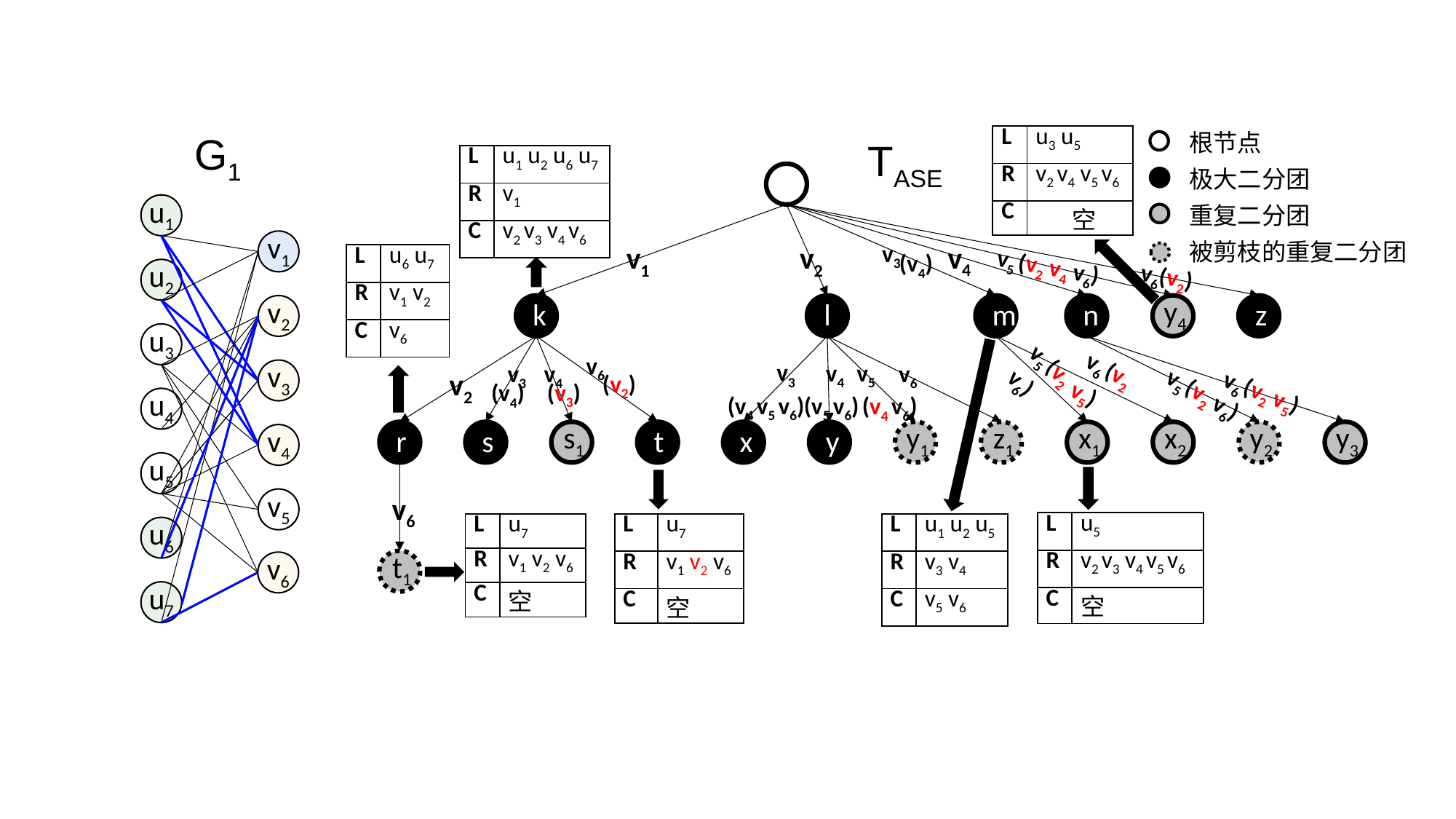

G1
|  | 根节点 |
| --- | --- |
|  | 极大二分团 |
|  | 重复二分团 |
|  | 被剪枝的重复二分团 |
| L | u3 u5 |
| --- | --- |
| R | v2 v4 v5 v6 |
| C | 空 |
TASE

| L | u1 u2 u6 u7 |
| --- | --- |
| R | v1 |
| C | v2 v3 v4 v6 |

u1

v1
v3
v4
v2
v1
(v4)

| L | u6 u7 |
| --- | --- |
| R | v1 v2 |
| C | v6 |
v5 (v2 v4 v6)
v6(v2)

u2

k
l
m
n
y4
z
v2
u3
v5 (v2 v6)
         v3
(v4 v5 v6)
    v4
(v5 v6)
v5
 (v4 v6)
v4
v3
v6

v6 (v2 v5)
 v6
    (v2)
v3
v2
v6 (v2 v5)
(v3)
(v4)
v5 (v2 v6)

u4

r
s
s1
t
x
y
y1
z1
x1
x2
y2
y3
v4
u5

v6
v5
| L | u5 |
| --- | --- |
| R | v2 v3 v4 v5 v6 |
| C | 空 |
| L | u7 |
| --- | --- |
| R | v1 v2 v6 |
| C | 空 |
| L | u7 |
| --- | --- |
| R | v1 v2 v6 |
| C | 空 |
| L | u1 u2 u5 |
| --- | --- |
| R | v3 v4 |
| C | v5 v6 |
u6
t1
v6

u7